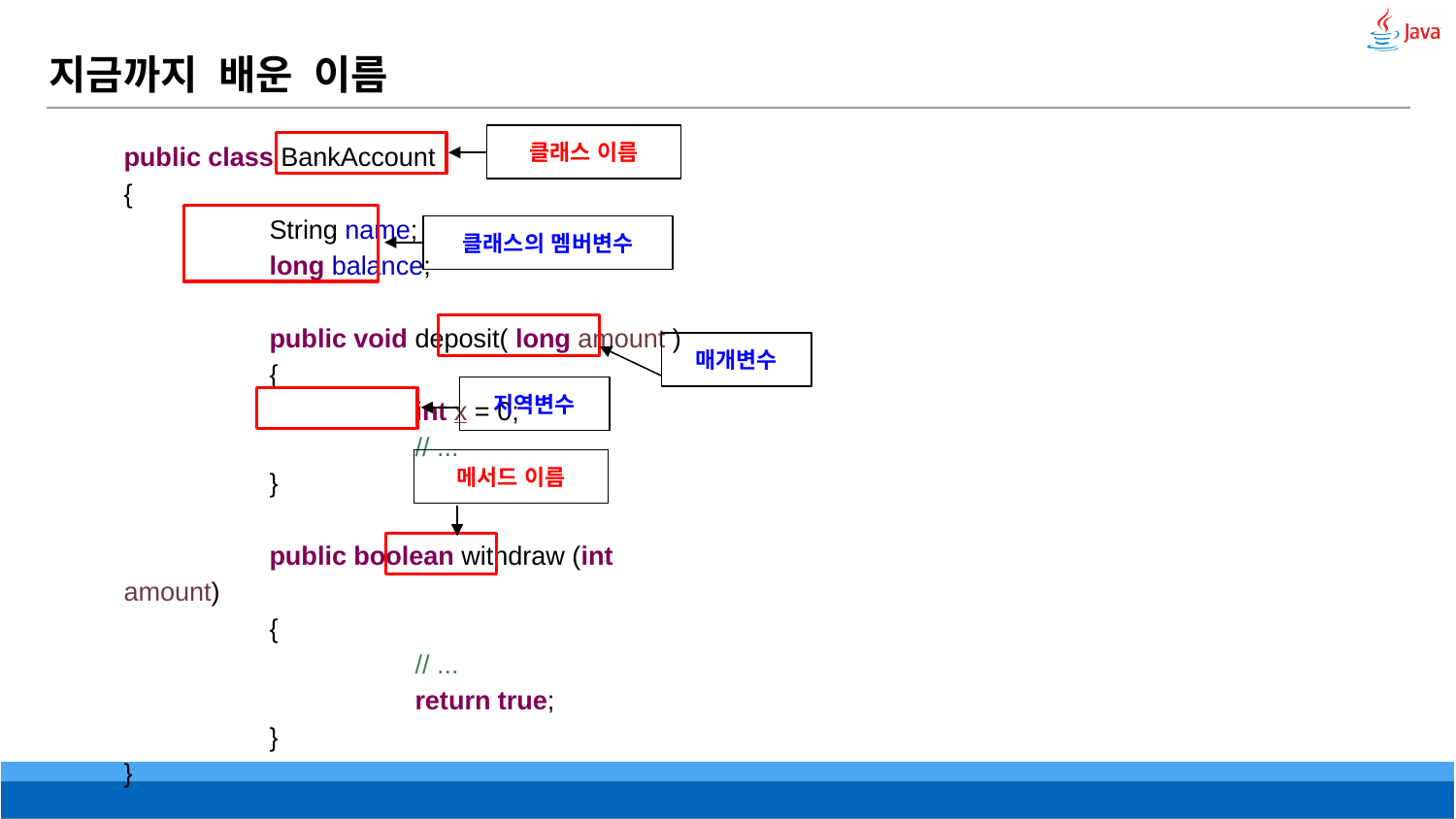

# 지금까지 배운 이름
public class BankAccount
{
	String name;
	long balance;

	public void deposit( long amount )
	{
		int x = 0;
		// ...
	}

	public boolean withdraw (int amount)
	{
		// ...
		return true;
	}
}
클래스 이름

클래스의 멤버변수

매개변수
지역변수

메서드 이름